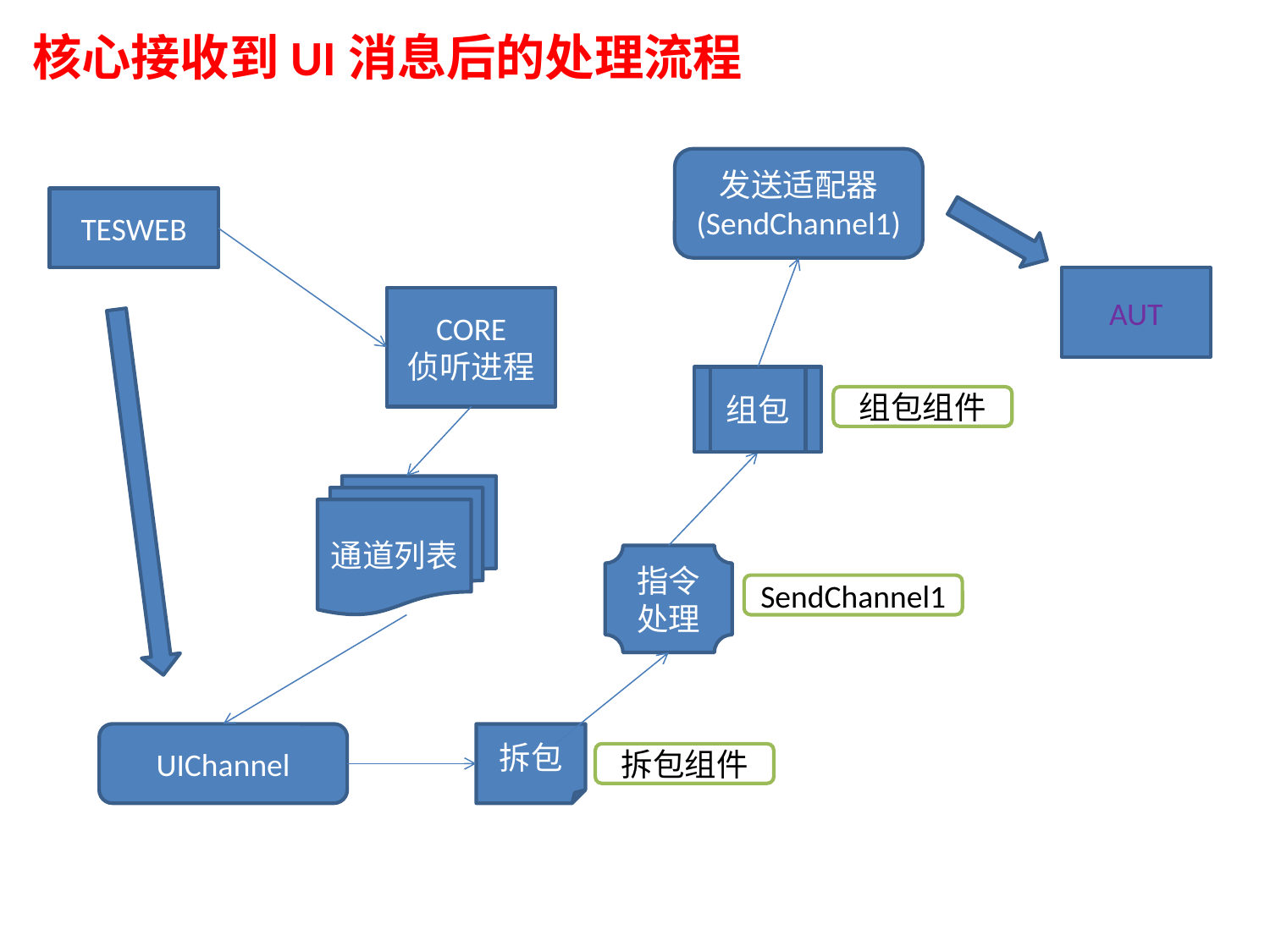

核心接收到UI消息后的处理流程
发送适配器
(SendChannel1)
TESWEB

AUT
CORE
侦听进程

组包
组包组件
通道列表
指令处理
SendChannel1
UIChannel
拆包
拆包组件